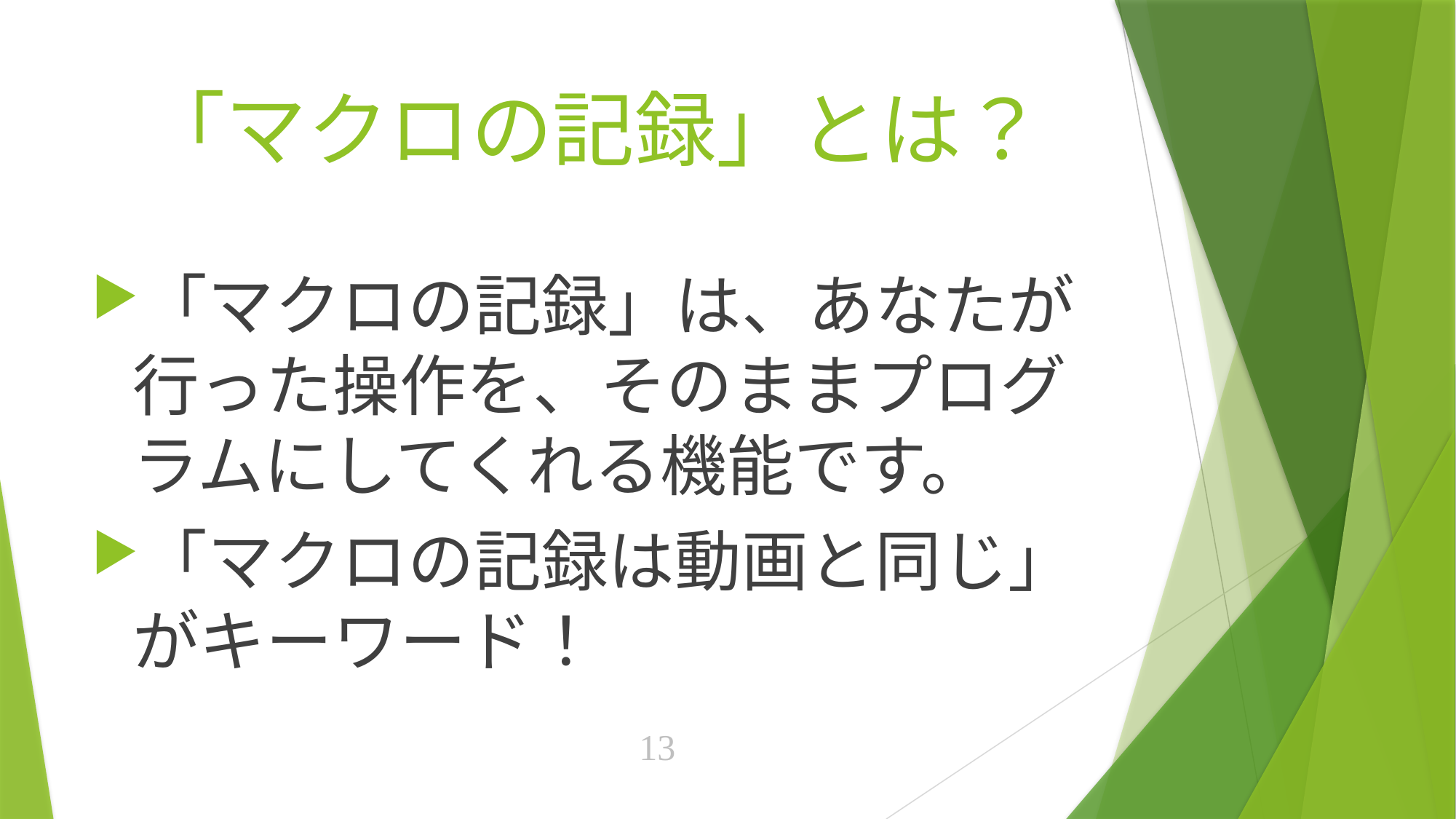

# 「マクロの記録」とは？
「マクロの記録」は、あなたが行った操作を、そのままプログラムにしてくれる機能です。
「マクロの記録は動画と同じ」がキーワード！
13